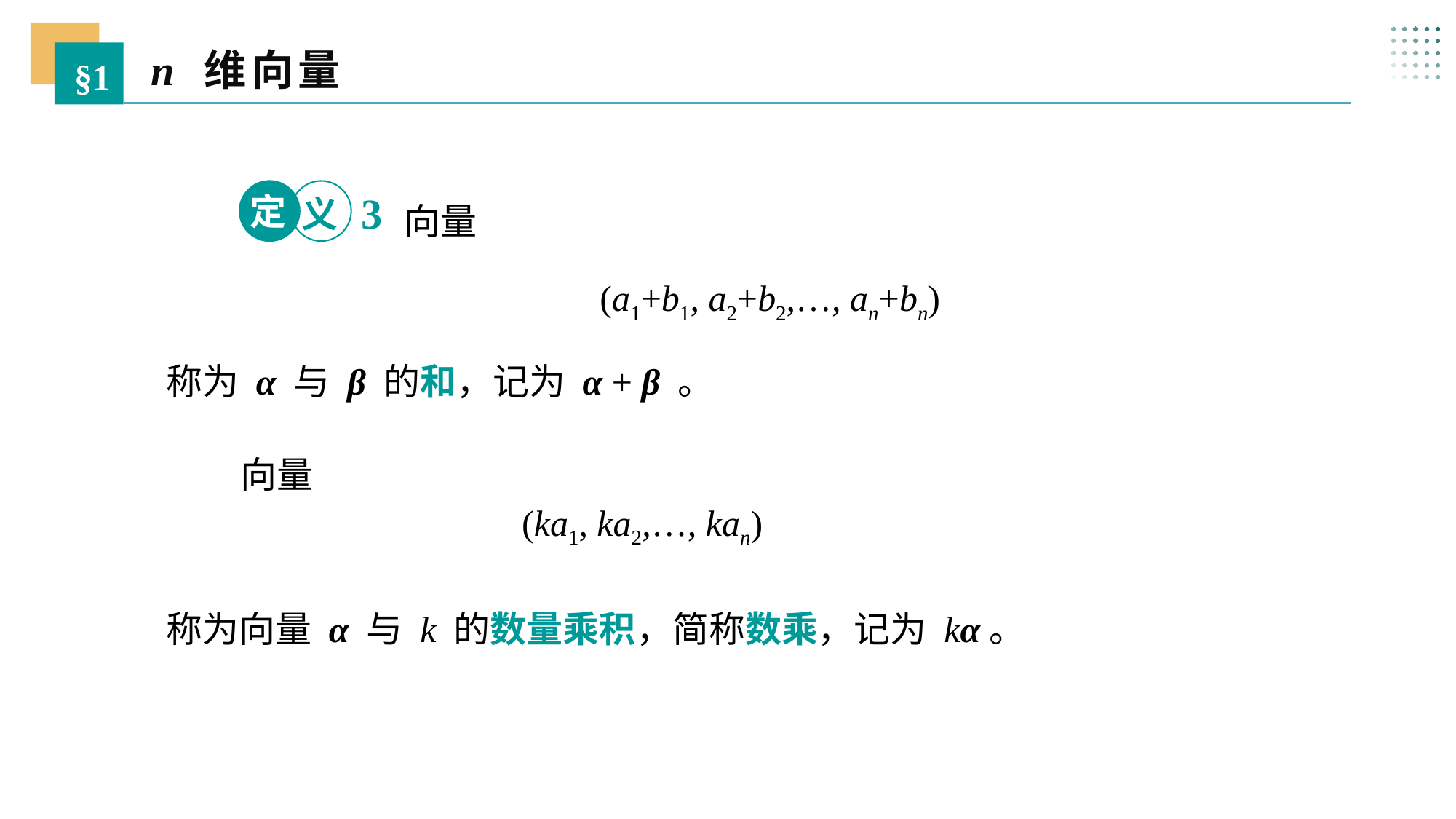

n 维向量
§1
                            向量

定

3
义
(a1+b1, a2+b2,…, an+bn)
称为 α 与 β 的和，记为 α + β 。
        向量
(ka1, ka2,…, kan)
称为向量 α 与 k 的数量乘积，简称数乘，记为 kα。